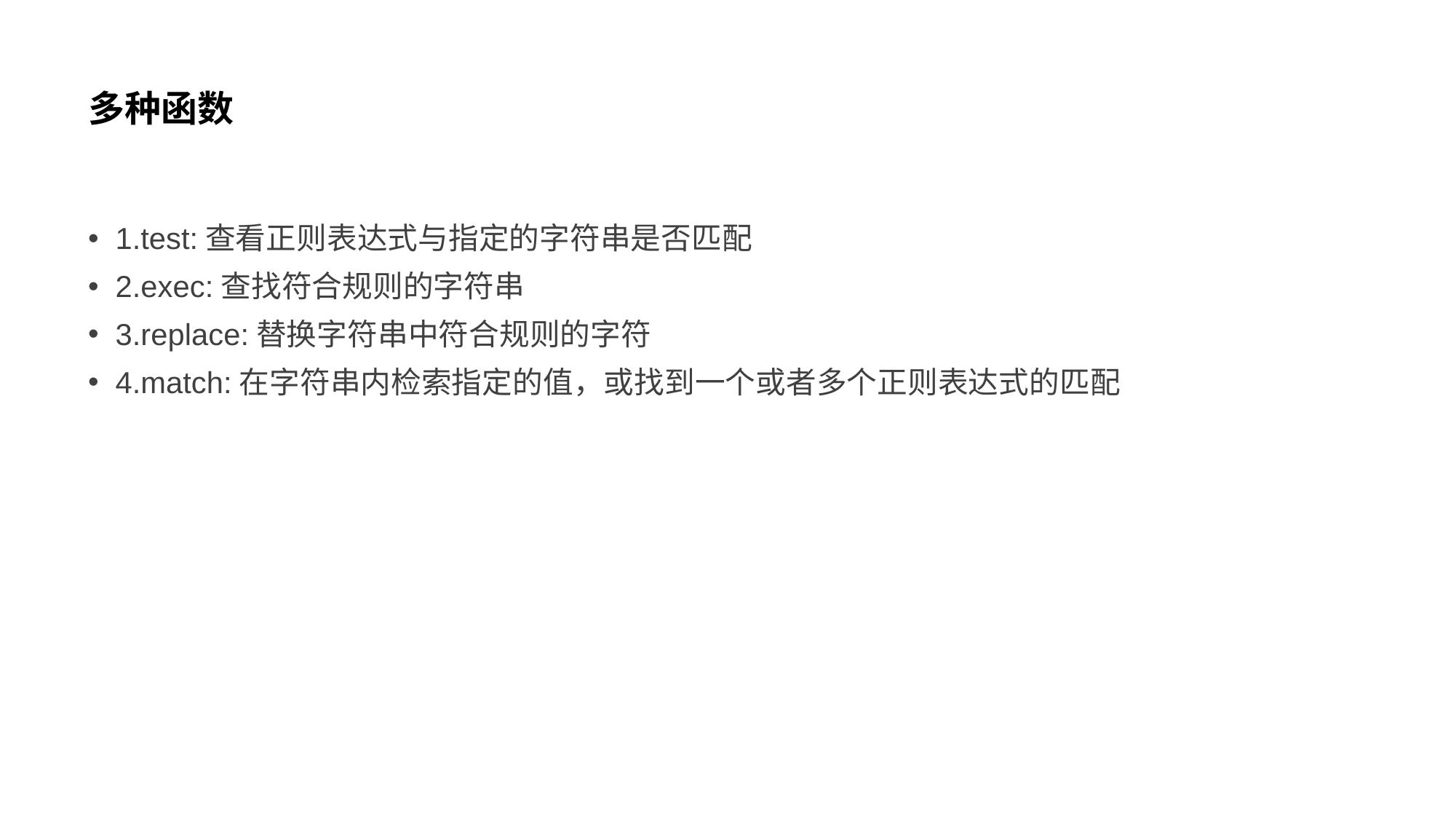

# 多种函数
1.test:查看正则表达式与指定的字符串是否匹配
2.exec:查找符合规则的字符串
3.replace:替换字符串中符合规则的字符
4.match:在字符串内检索指定的值，或找到一个或者多个正则表达式的匹配